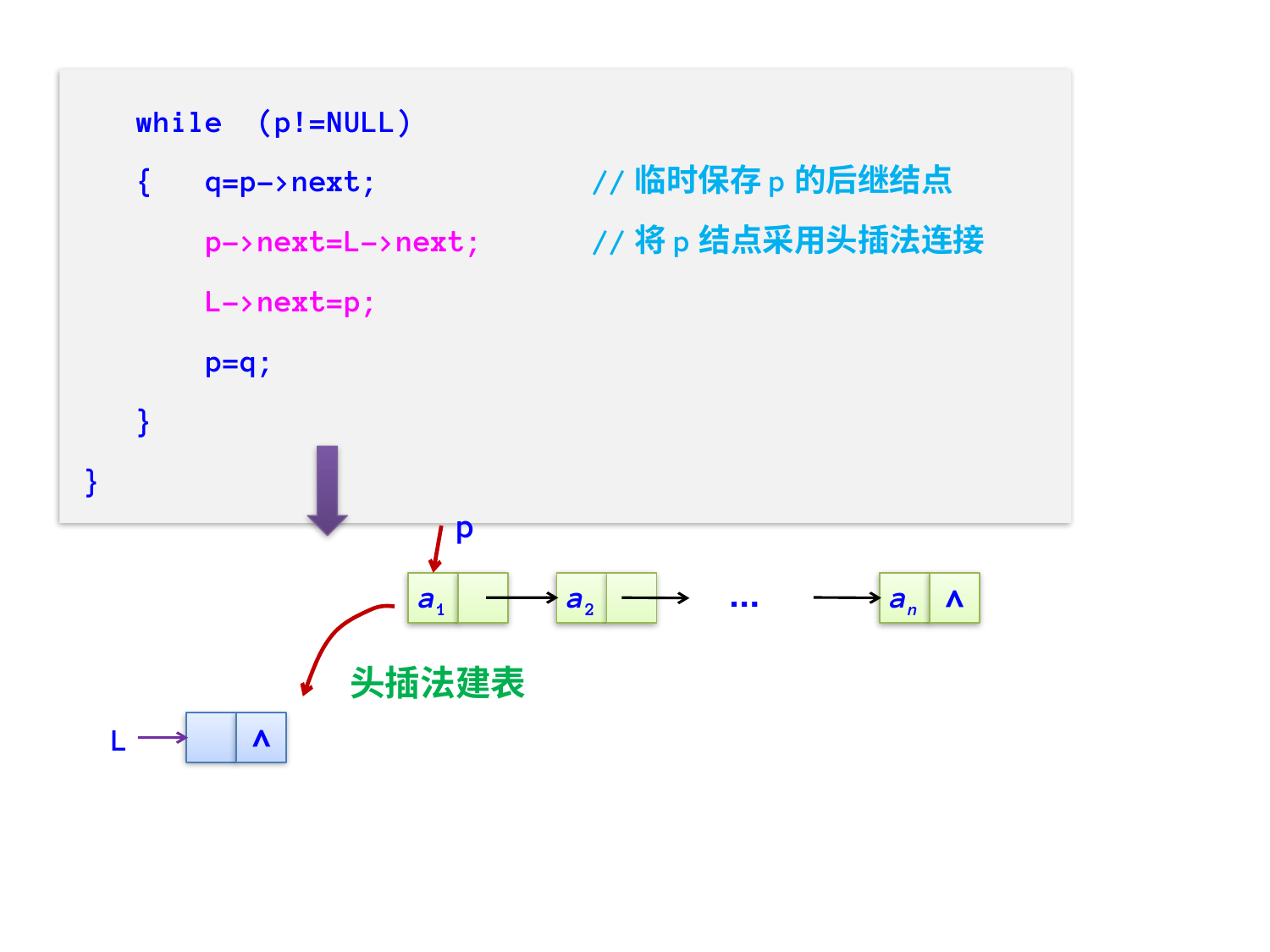

while  (p!=NULL)
   {   q=p->next;		//临时保存p的后继结点
       p->next=L->next;	//将p结点采用头插法连接
       L->next=p;
       p=q;
   }
}

p
…
a1

a2

an
∧

头插法建表
L

∧